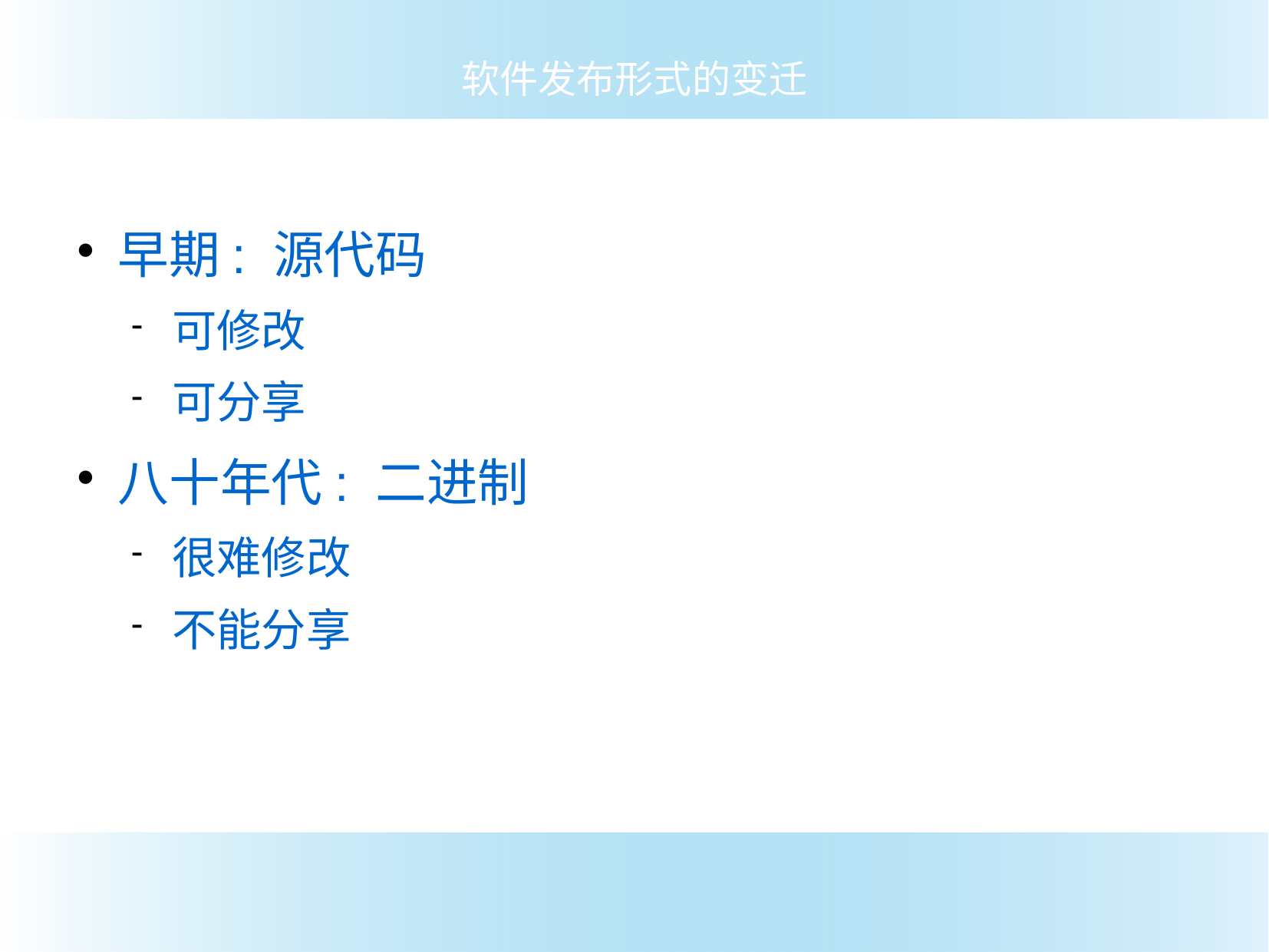

软件发布形式的变迁
早期: 源代码
可修改
可分享
八十年代: 二进制
很难修改
不能分享